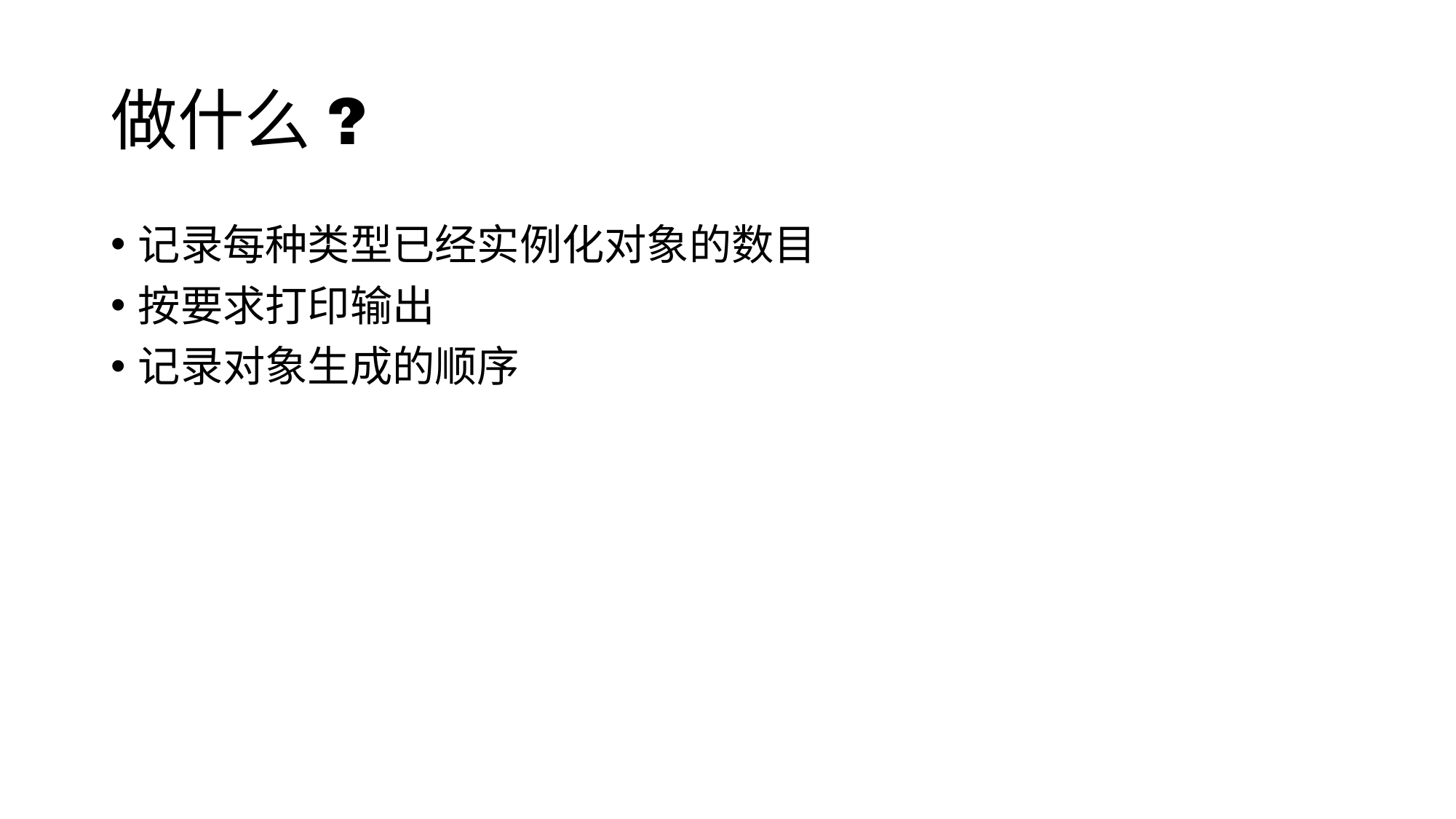

# 做什么?
记录每种类型已经实例化对象的数目
按要求打印输出
记录对象生成的顺序